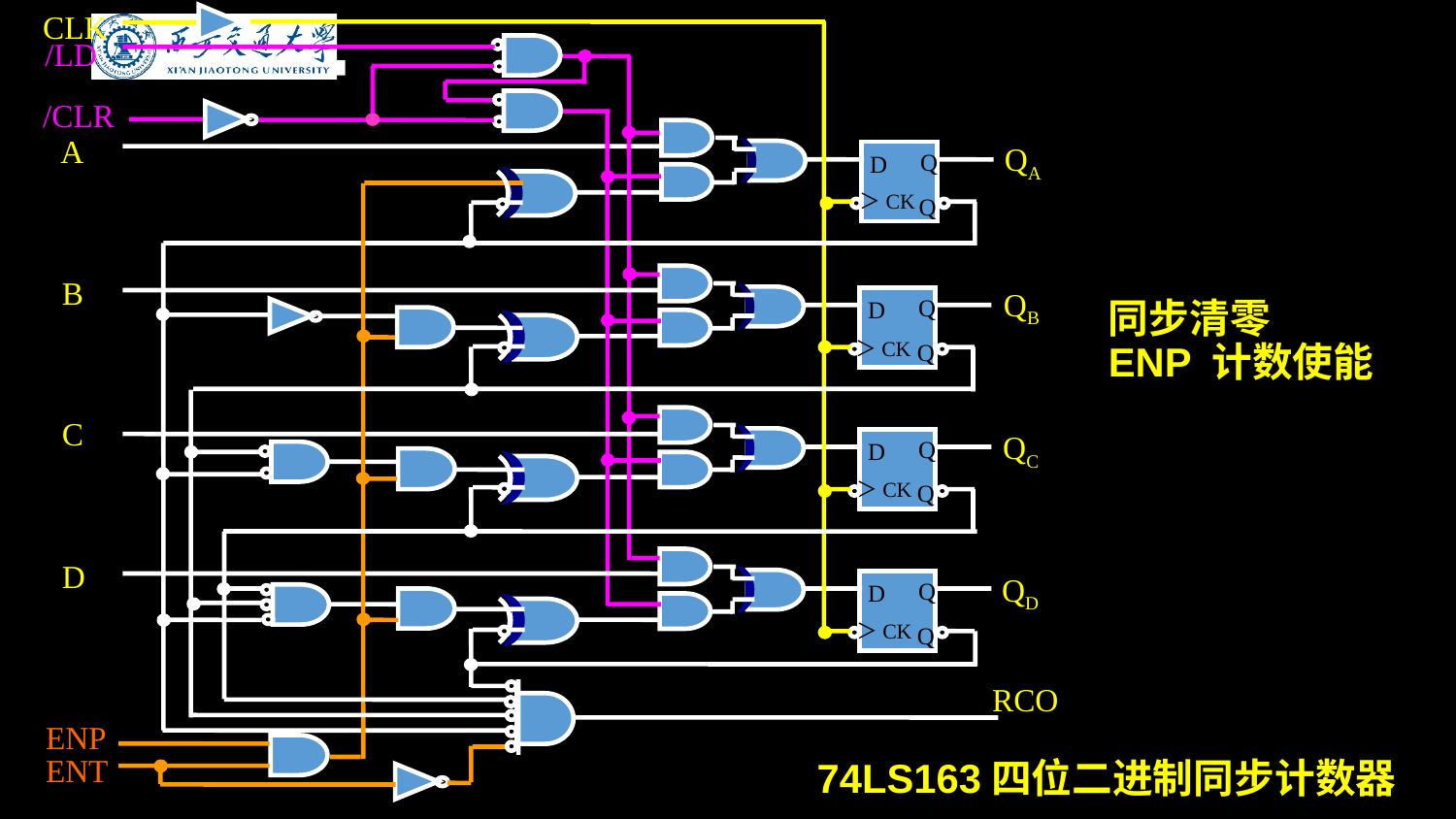

CLK

/LD

/CLR

A

QA

Q

D

＞CK

Q

B

QB

Q

D

＞CK
Q

C

QC

Q

D

＞CK

Q

D

QD

Q

D

＞CK

Q

RCO

ENP

ENT

同步清零
ENP 计数使能
74LS163四位二进制同步计数器